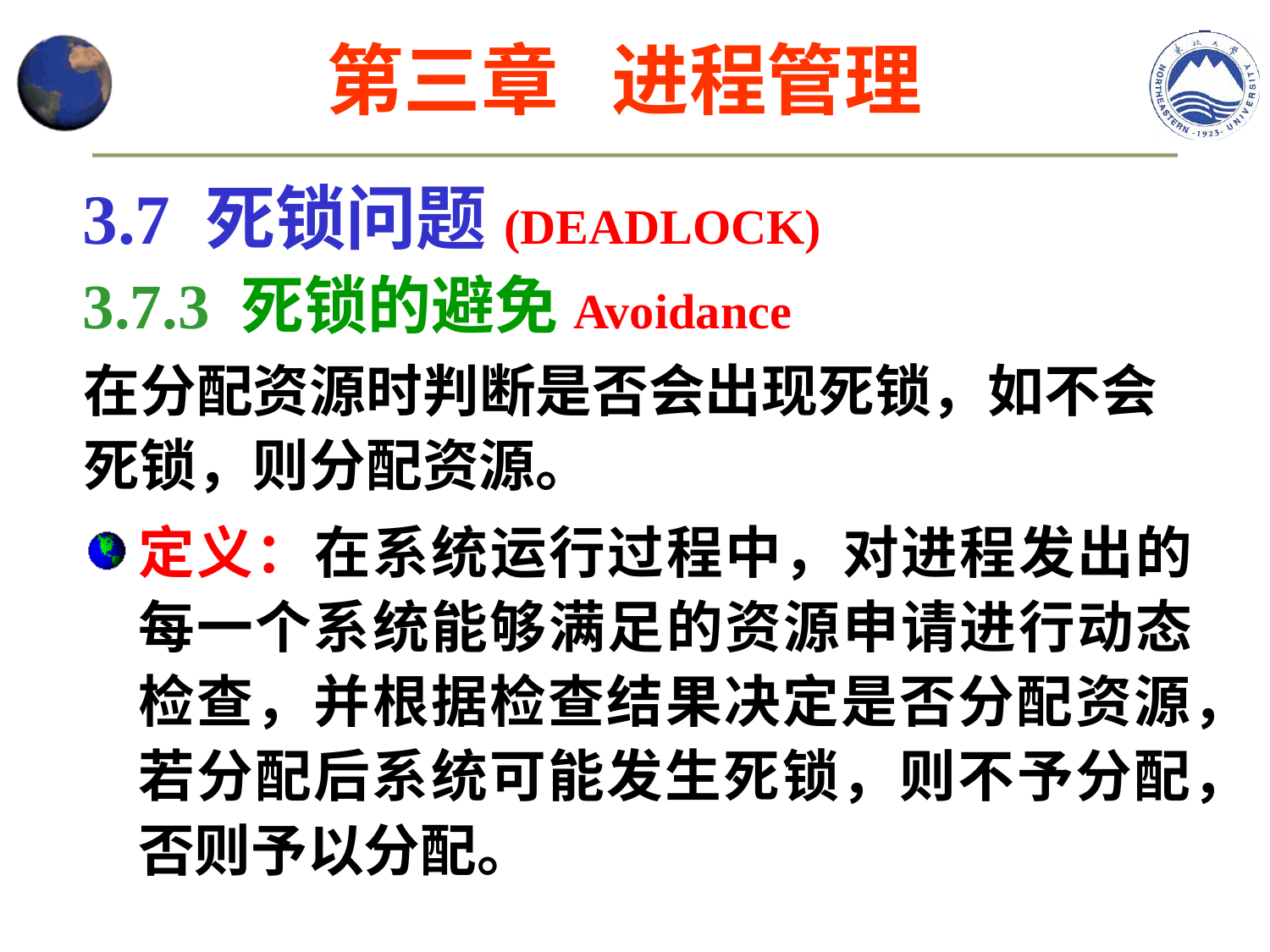

第三章   进程管理
3.7 死锁问题(DEADLOCK)
3.7.3 死锁的避免Avoidance
在分配资源时判断是否会出现死锁，如不会死锁，则分配资源。
定义：在系统运行过程中，对进程发出的每一个系统能够满足的资源申请进行动态检查，并根据检查结果决定是否分配资源，若分配后系统可能发生死锁，则不予分配，否则予以分配。